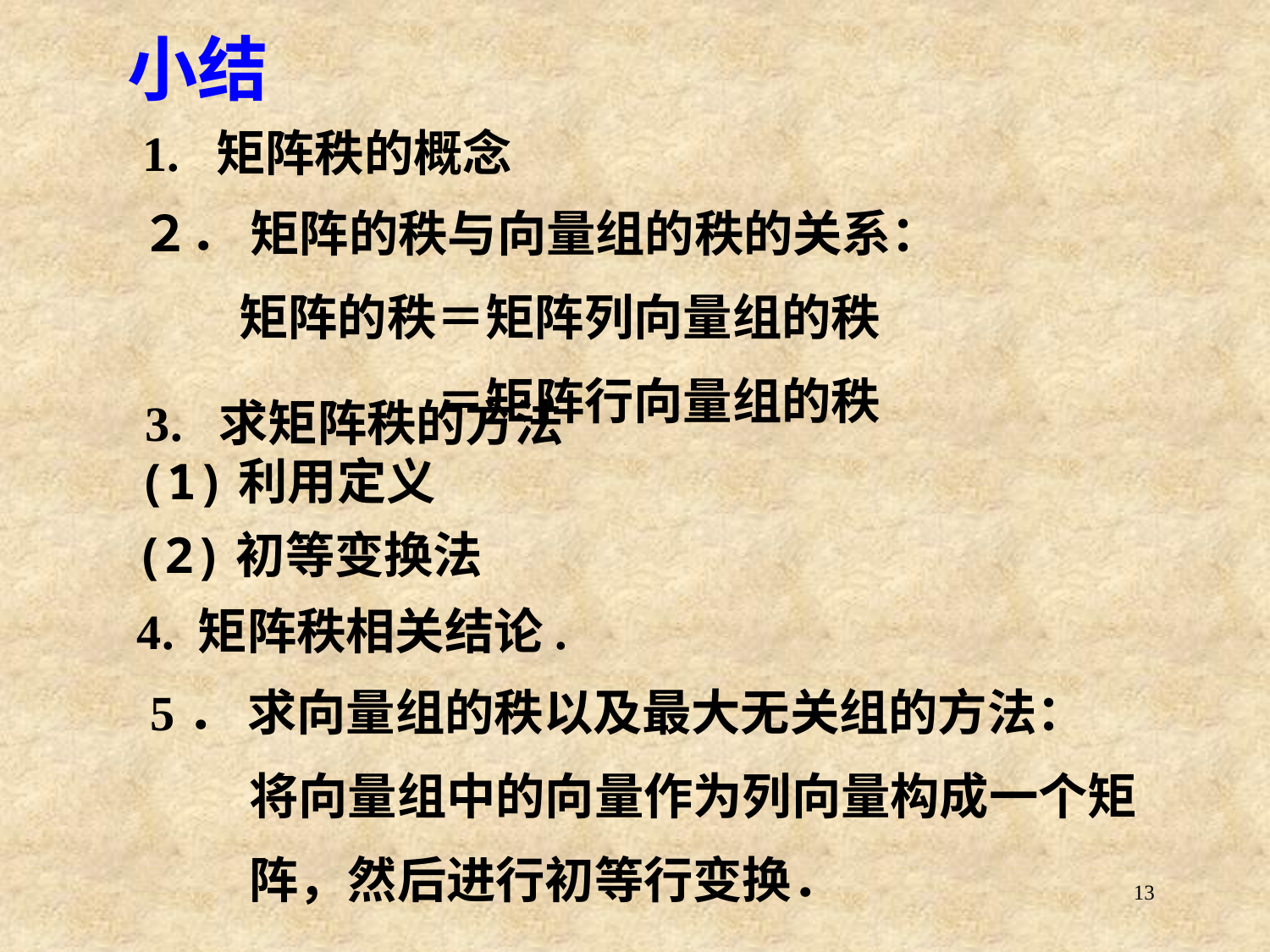

# 小结
1.  矩阵秩的概念
２． 矩阵的秩与向量组的秩的关系：
　　矩阵的秩＝矩阵列向量组的秩
　　　　　　＝矩阵行向量组的秩
3.  求矩阵秩的方法
(1)利用定义
(2)初等变换法
4. 矩阵秩相关结论.
5． 求向量组的秩以及最大无关组的方法：
　　将向量组中的向量作为列向量构成一个矩
　　阵，然后进行初等行变换．